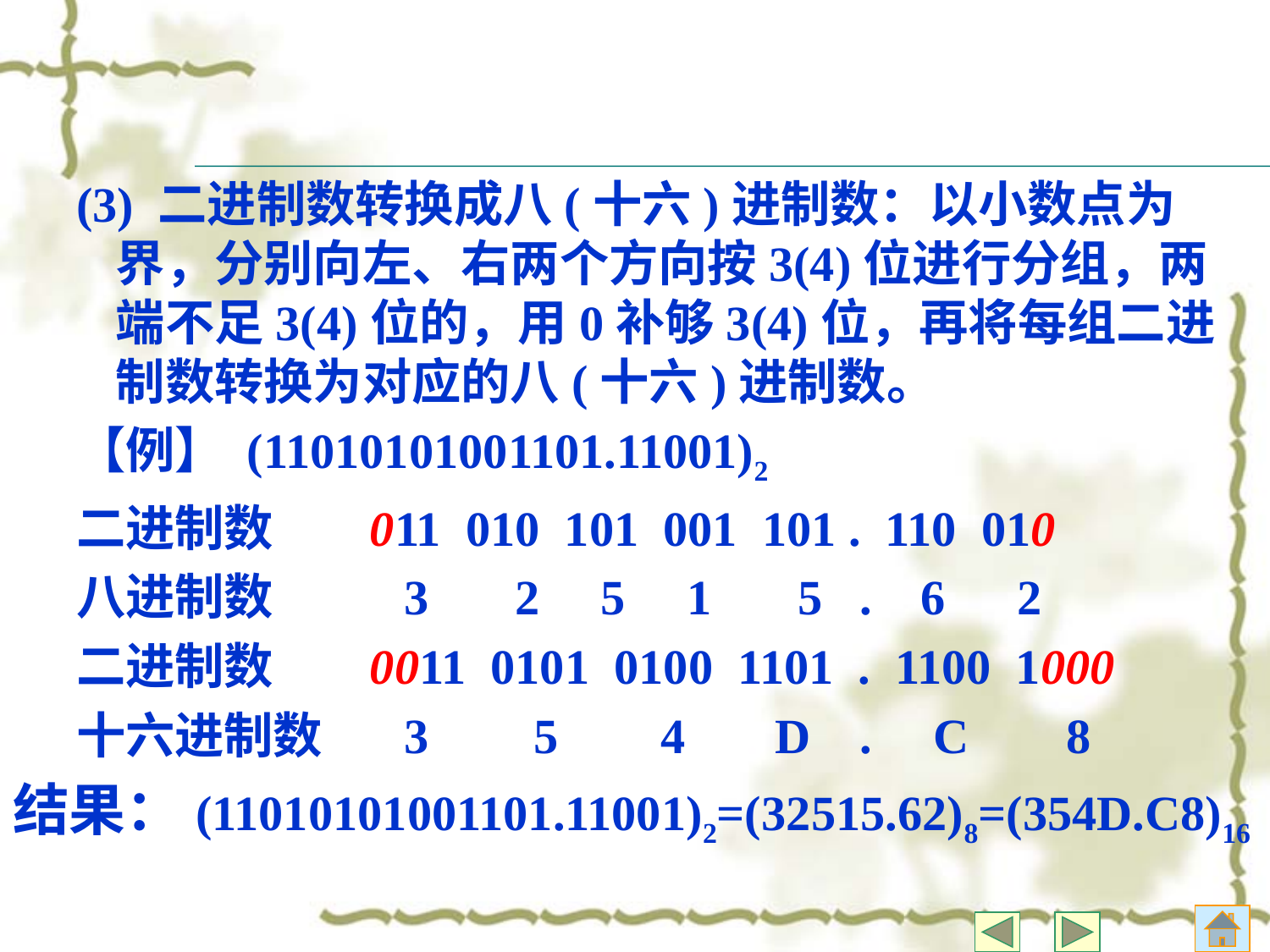

(3) 二进制数转换成八(十六)进制数：以小数点为界，分别向左、右两个方向按3(4)位进行分组，两端不足3(4)位的，用0补够3(4)位，再将每组二进制数转换为对应的八(十六)进制数。
【例】 (11010101001101.11001)2
二进制数	011  010  101  001  101 .  110  010
八进制数	  3       2     5     1       5   .    6	 2
二进制数	0011  0101  0100  1101  .  1100  1000
十六进制数	  3	   5	   4	  D    .     C	     8
结果：(11010101001101.11001)2=(32515.62)8=(354D.C8)16